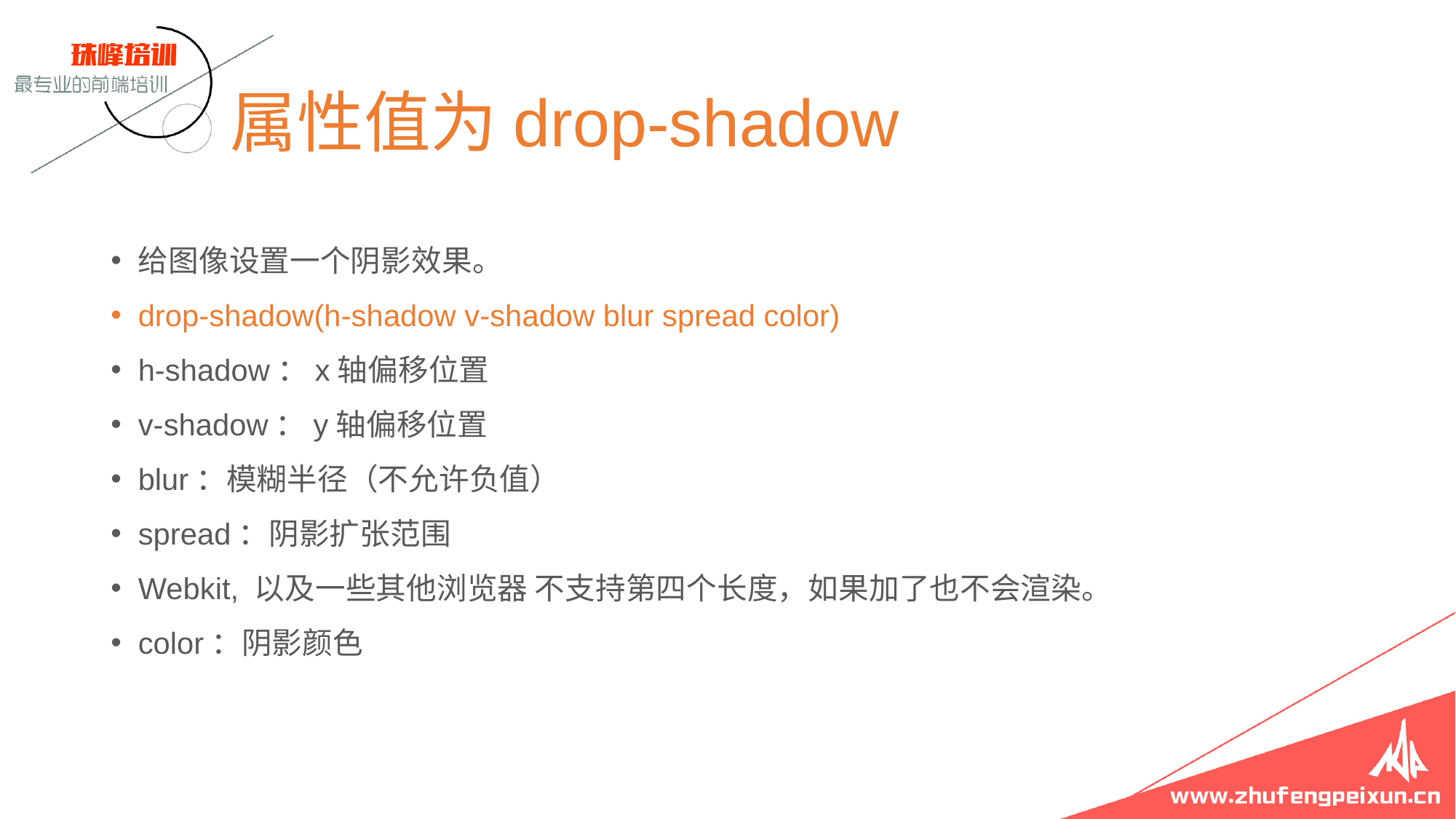

# 属性值为drop-shadow
给图像设置一个阴影效果。
drop-shadow(h-shadow v-shadow blur spread color)
h-shadow：x轴偏移位置
v-shadow：y轴偏移位置
blur：模糊半径（不允许负值）
spread：阴影扩张范围
Webkit, 以及一些其他浏览器 不支持第四个长度，如果加了也不会渲染。
color：阴影颜色